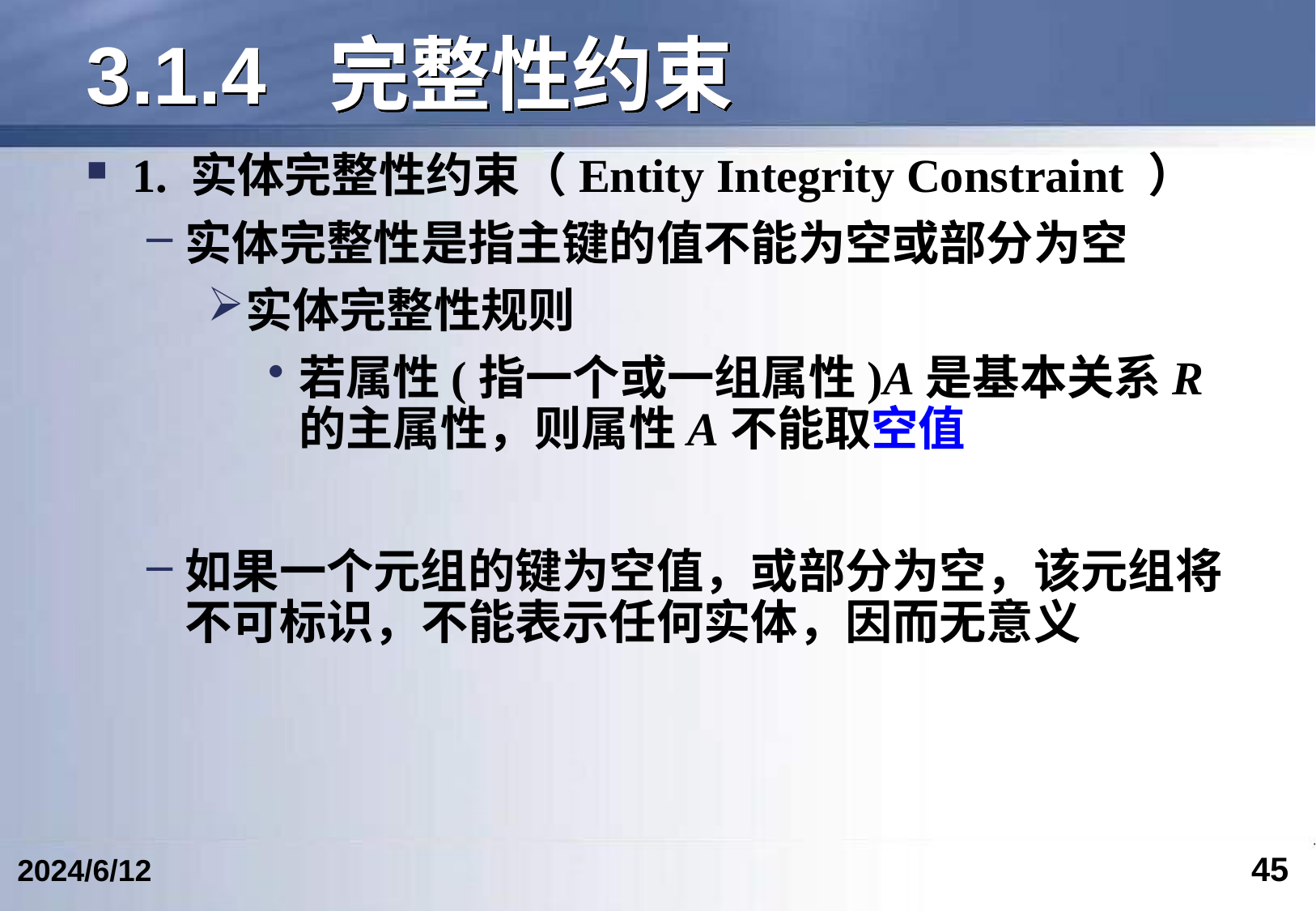

# 3.1.4	完整性约束
1. 实体完整性约束（Entity Integrity Constraint ）
实体完整性是指主键的值不能为空或部分为空
实体完整性规则
若属性(指一个或一组属性)A是基本关系R的主属性，则属性A不能取空值

如果一个元组的键为空值，或部分为空，该元组将不可标识，不能表示任何实体，因而无意义
45
2024/6/12